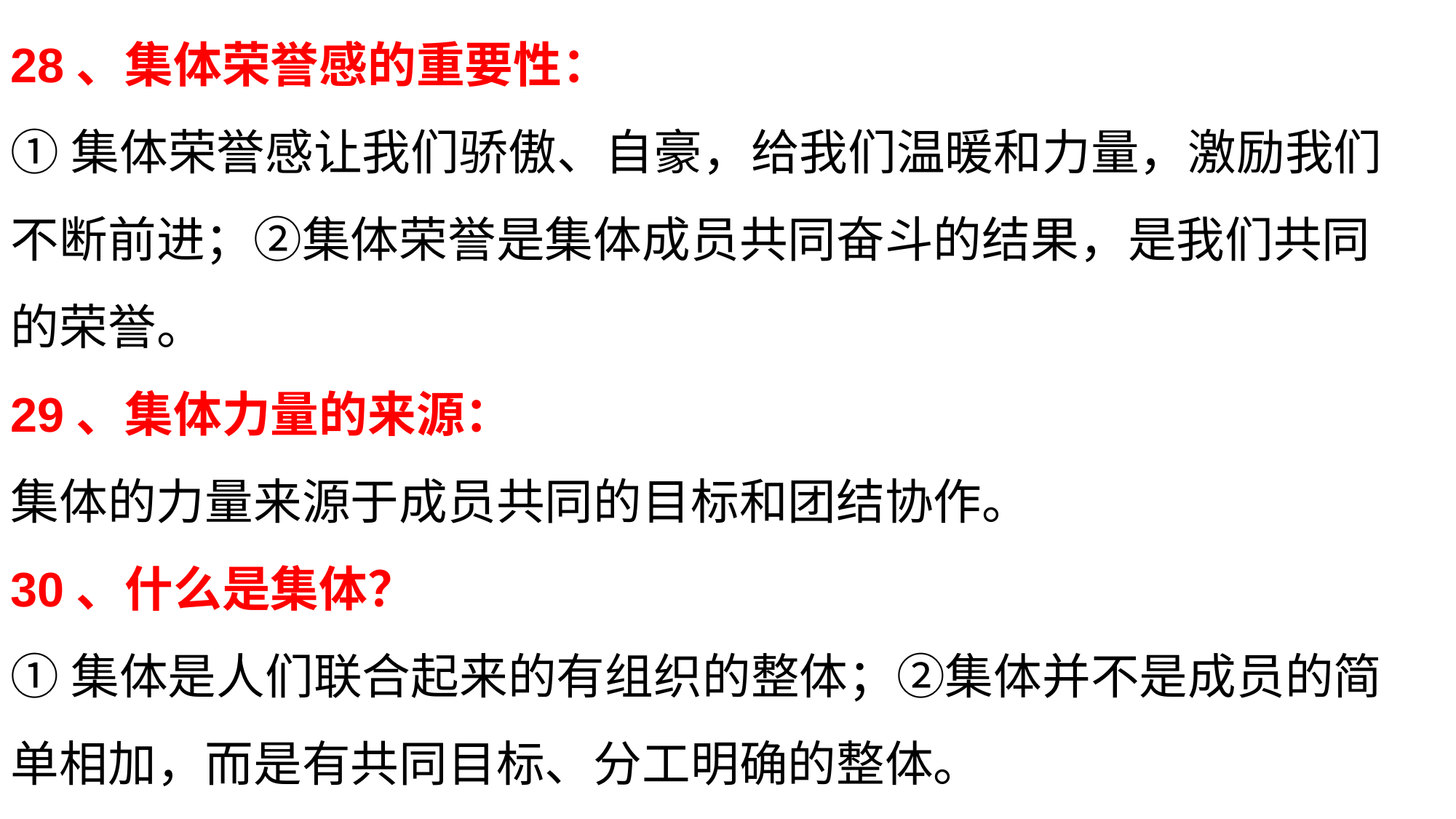

28、集体荣誉感的重要性：
①集体荣誉感让我们骄傲、自豪，给我们温暖和力量，激励我们不断前进；②集体荣誉是集体成员共同奋斗的结果，是我们共同的荣誉。
29、集体力量的来源：
集体的力量来源于成员共同的目标和团结协作。
30、什么是集体？
①集体是人们联合起来的有组织的整体；②集体并不是成员的简单相加，而是有共同目标、分工明确的整体。